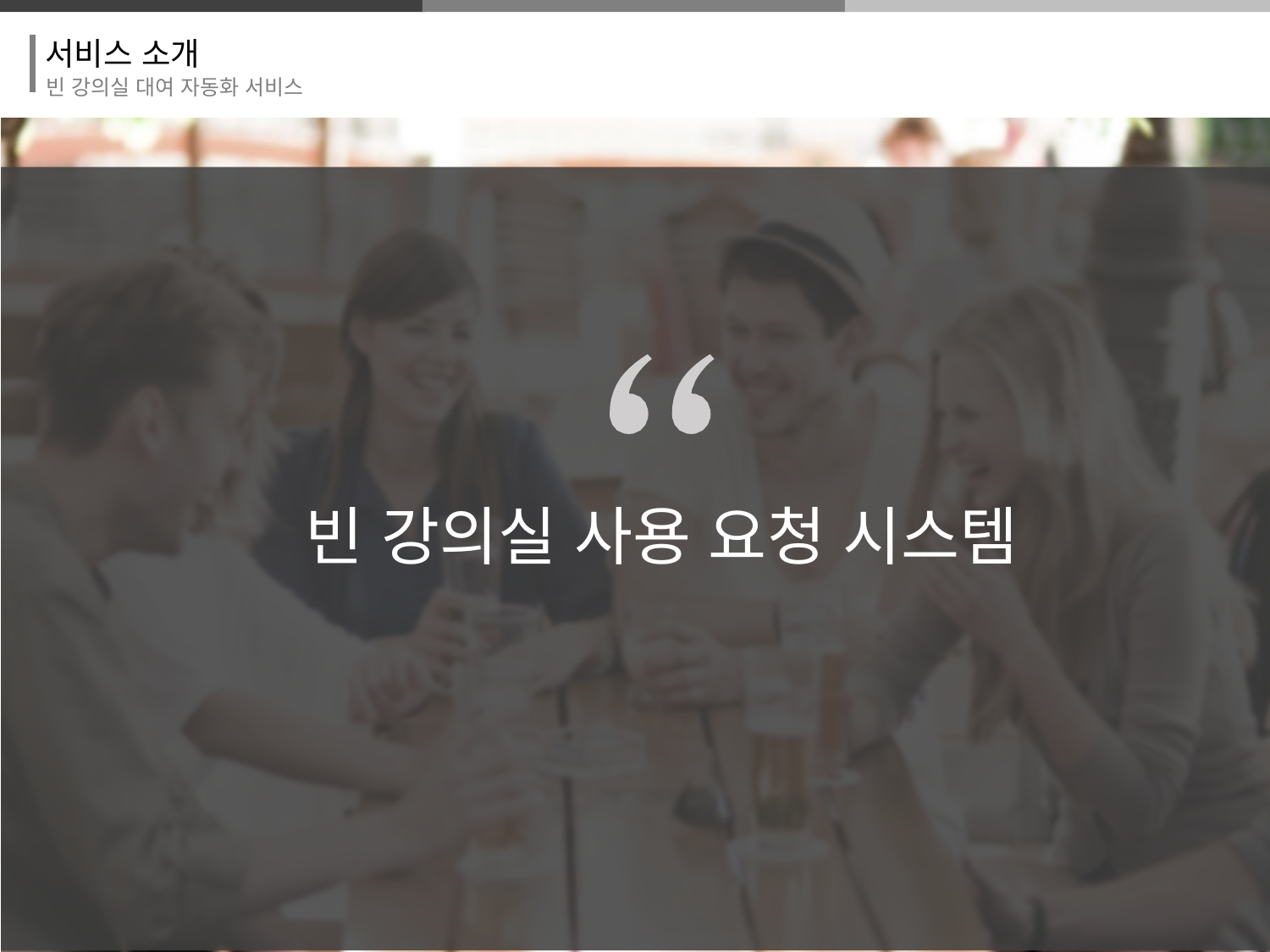

서비스 소개

빈 강의실 대여 자동화 서비스

빈 강의실 사용 요청 시스템
3